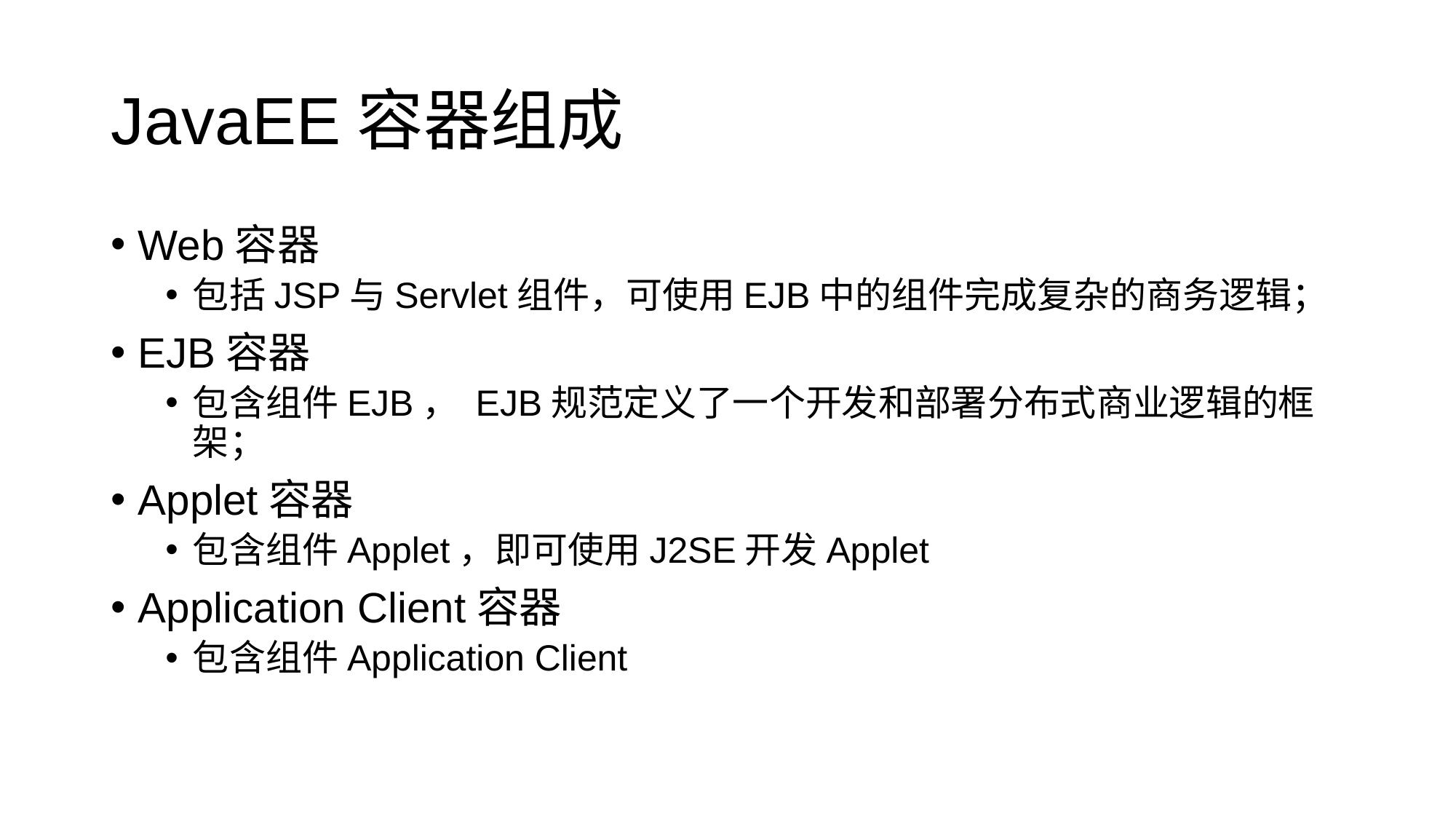

# JavaEE容器组成
Web容器
包括JSP与Servlet组件，可使用EJB中的组件完成复杂的商务逻辑；
EJB容器
包含组件EJB， EJB规范定义了一个开发和部署分布式商业逻辑的框架；
Applet容器
包含组件Applet，即可使用J2SE开发Applet
Application Client容器
包含组件Application Client